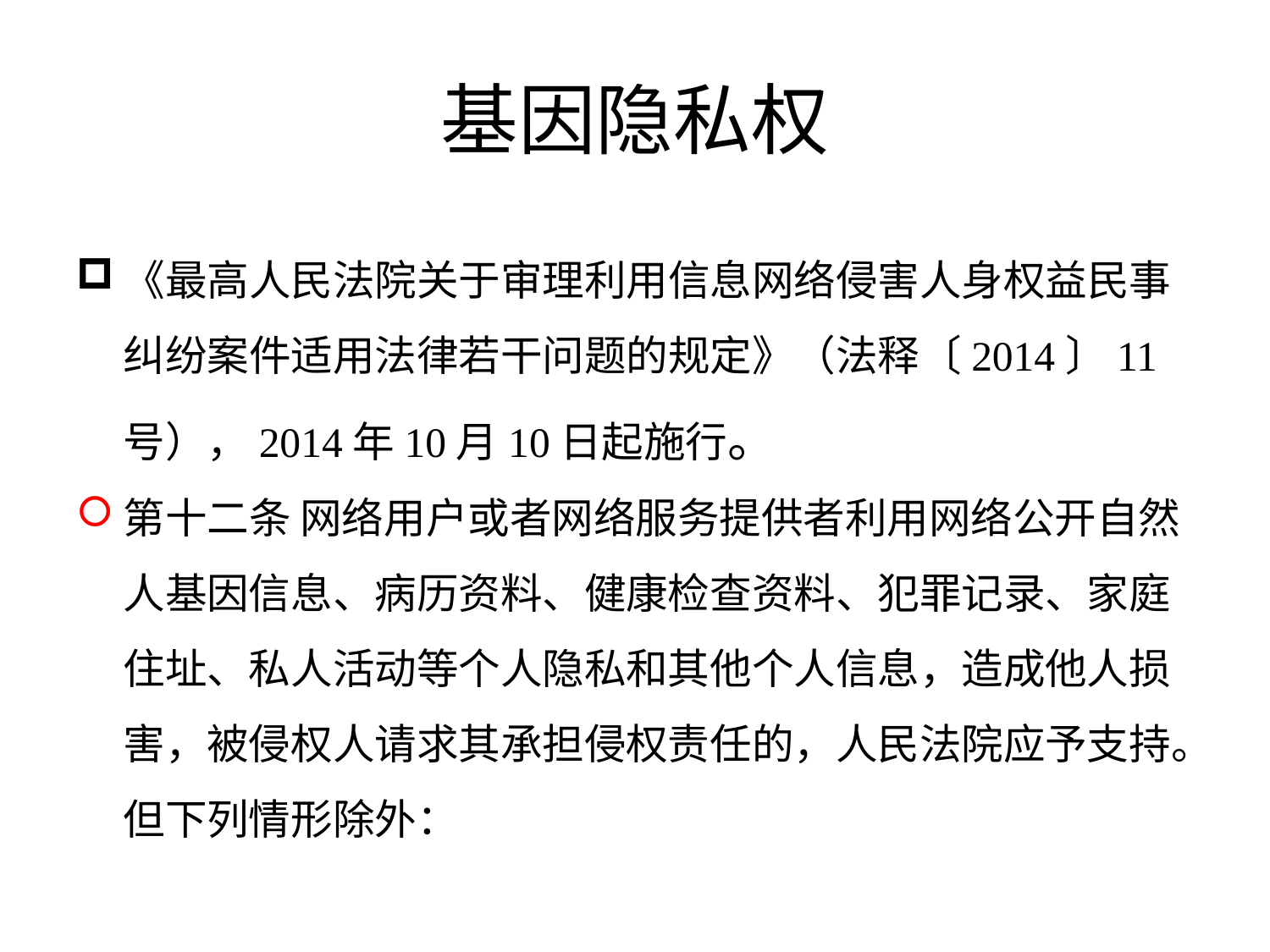

# 基因隐私权
《最高人民法院关于审理利用信息网络侵害人身权益民事纠纷案件适用法律若干问题的规定》（法释〔2014〕11号），2014年10月10日起施行。
第十二条 网络用户或者网络服务提供者利用网络公开自然人基因信息、病历资料、健康检查资料、犯罪记录、家庭住址、私人活动等个人隐私和其他个人信息，造成他人损害，被侵权人请求其承担侵权责任的，人民法院应予支持。但下列情形除外：